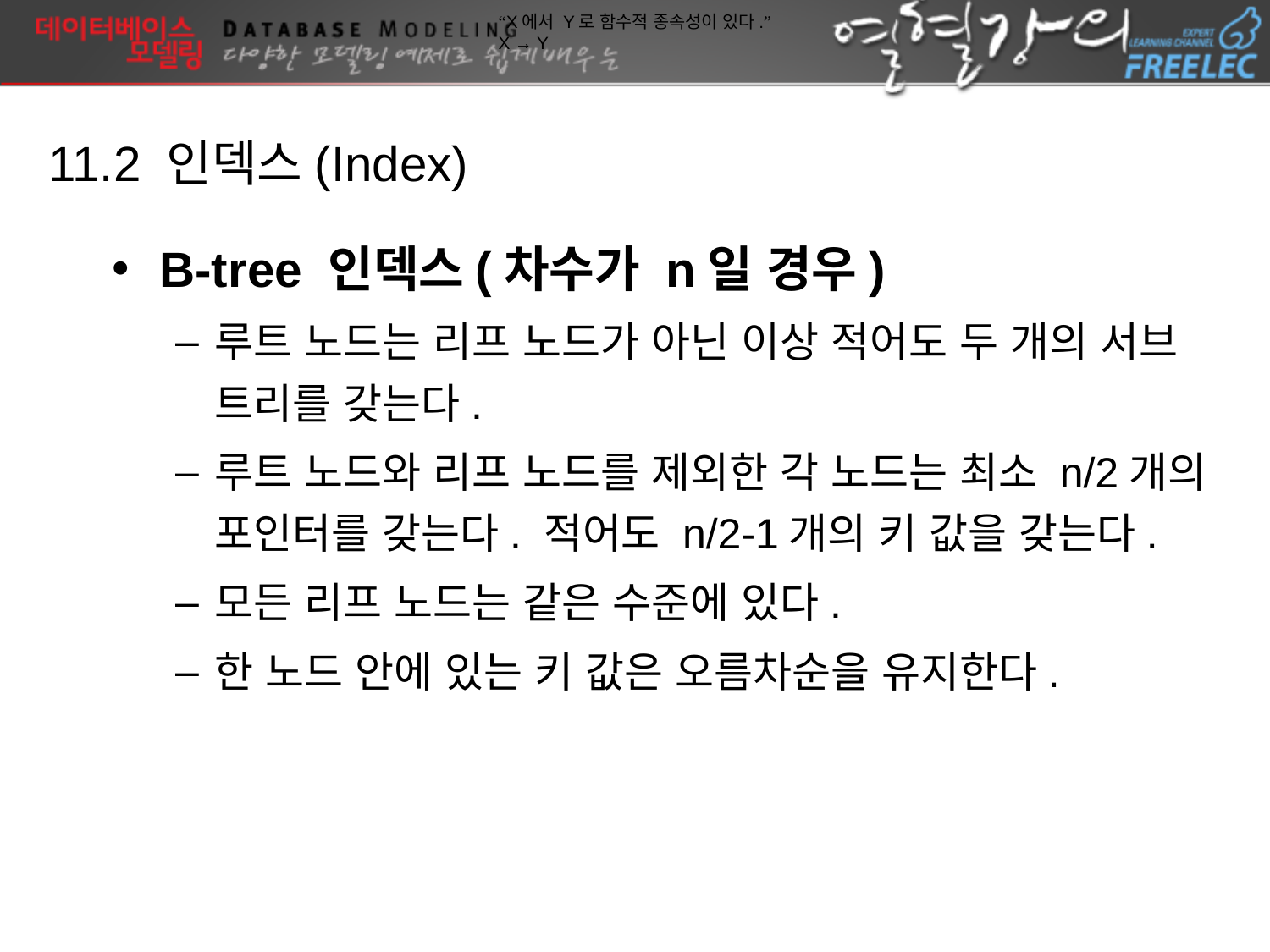

“X에서 Y로 함수적 종속성이 있다.”
X → Y
11.2 인덱스(Index)
B-tree 인덱스(차수가 n일 경우)
루트 노드는 리프 노드가 아닌 이상 적어도 두 개의 서브 트리를 갖는다.
루트 노드와 리프 노드를 제외한 각 노드는 최소 n/2개의 포인터를 갖는다. 적어도 n/2-1개의 키 값을 갖는다.
모든 리프 노드는 같은 수준에 있다.
한 노드 안에 있는 키 값은 오름차순을 유지한다.